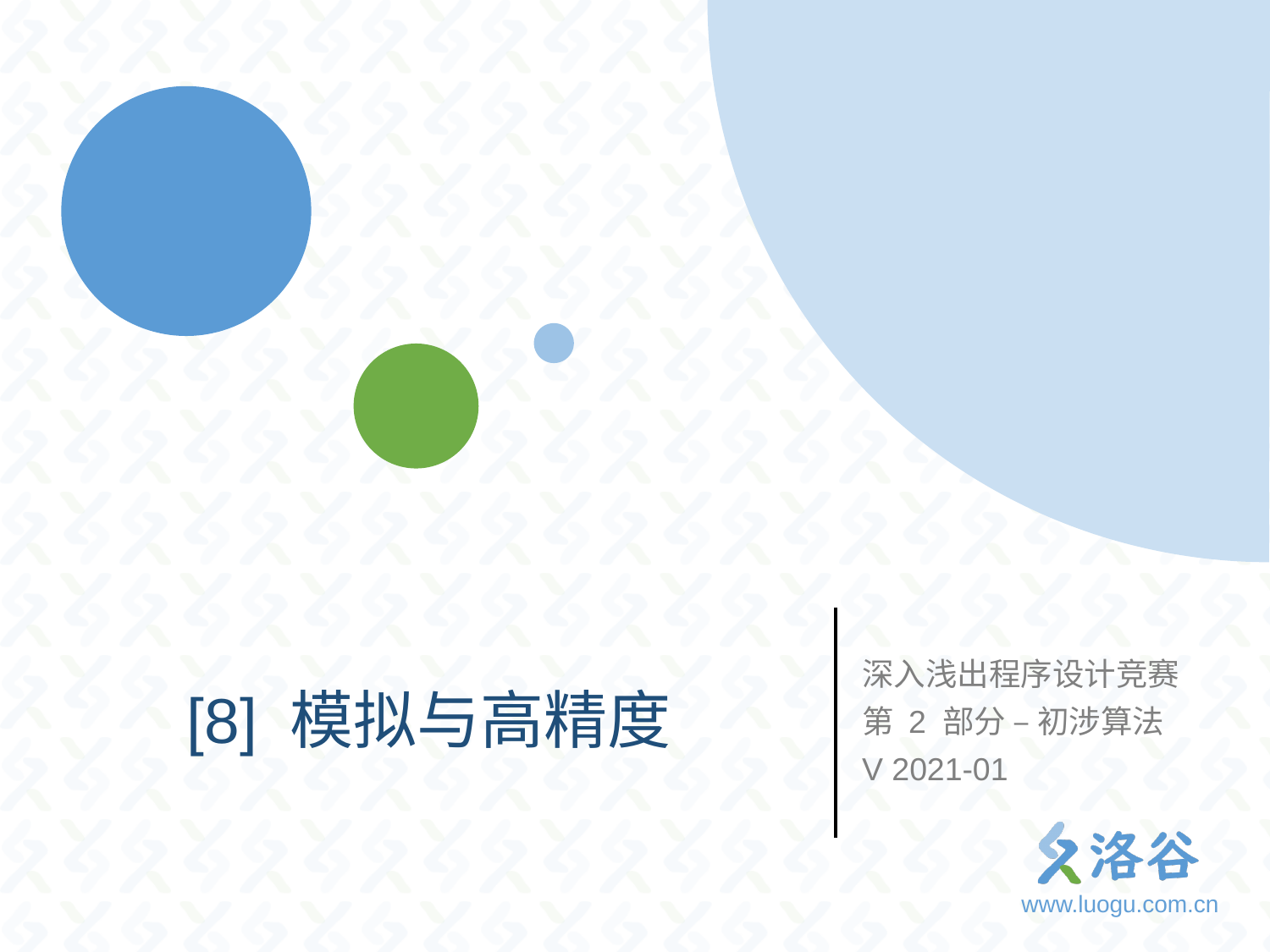

# [8] 模拟与高精度
深入浅出程序设计竞赛
第 2 部分 – 初涉算法
V 2021-01